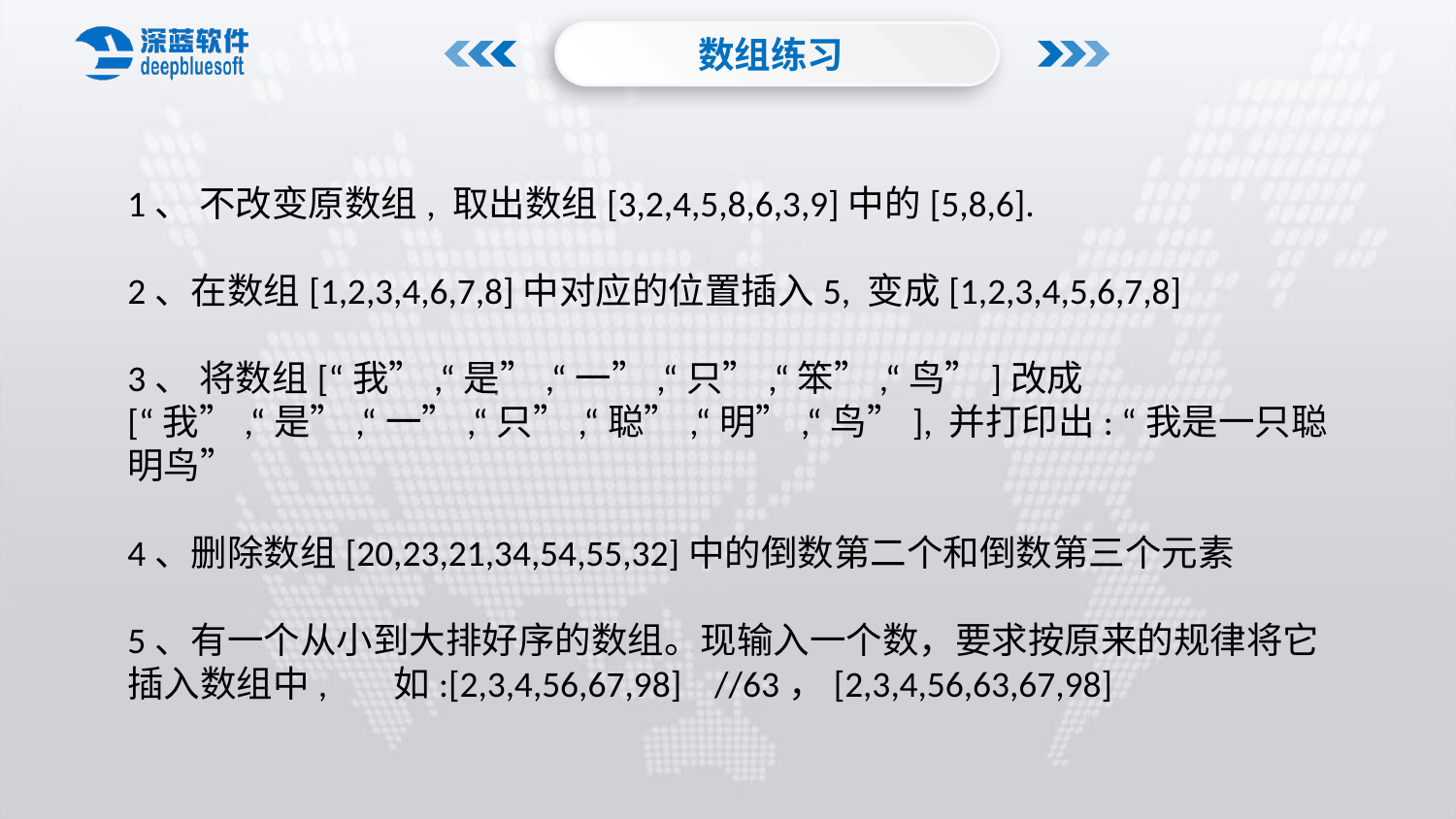

数组练习

1、 不改变原数组, 取出数组[3,2,4,5,8,6,3,9]中的[5,8,6].

2、在数组[1,2,3,4,6,7,8]中对应的位置插入5, 变成[1,2,3,4,5,6,7,8]

3、 将数组[“我”,“是”,“一”,“只”,“笨”,“鸟”]改成[“我”,“是”,“一”,“只”,“聪”,“明”,“鸟”], 并打印出: “我是一只聪明鸟”

4、删除数组[20,23,21,34,54,55,32]中的倒数第二个和倒数第三个元素

5、有一个从小到大排好序的数组。现输入一个数，要求按原来的规律将它插入数组中,       如:[2,3,4,56,67,98]    //63，[2,3,4,56,63,67,98]